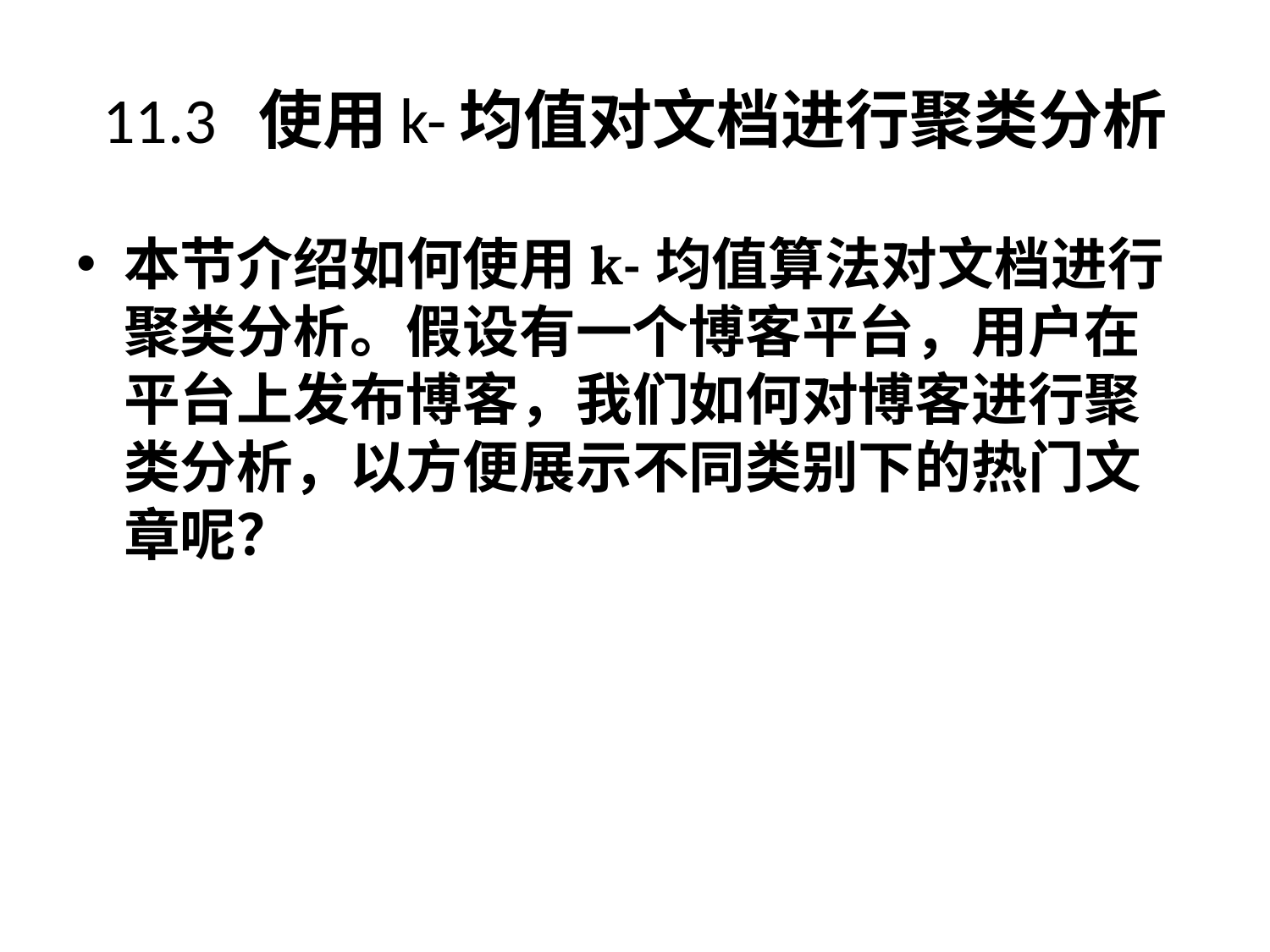

# 11.3  使用k-均值对文档进行聚类分析
本节介绍如何使用k-均值算法对文档进行聚类分析。假设有一个博客平台，用户在平台上发布博客，我们如何对博客进行聚类分析，以方便展示不同类别下的热门文章呢？